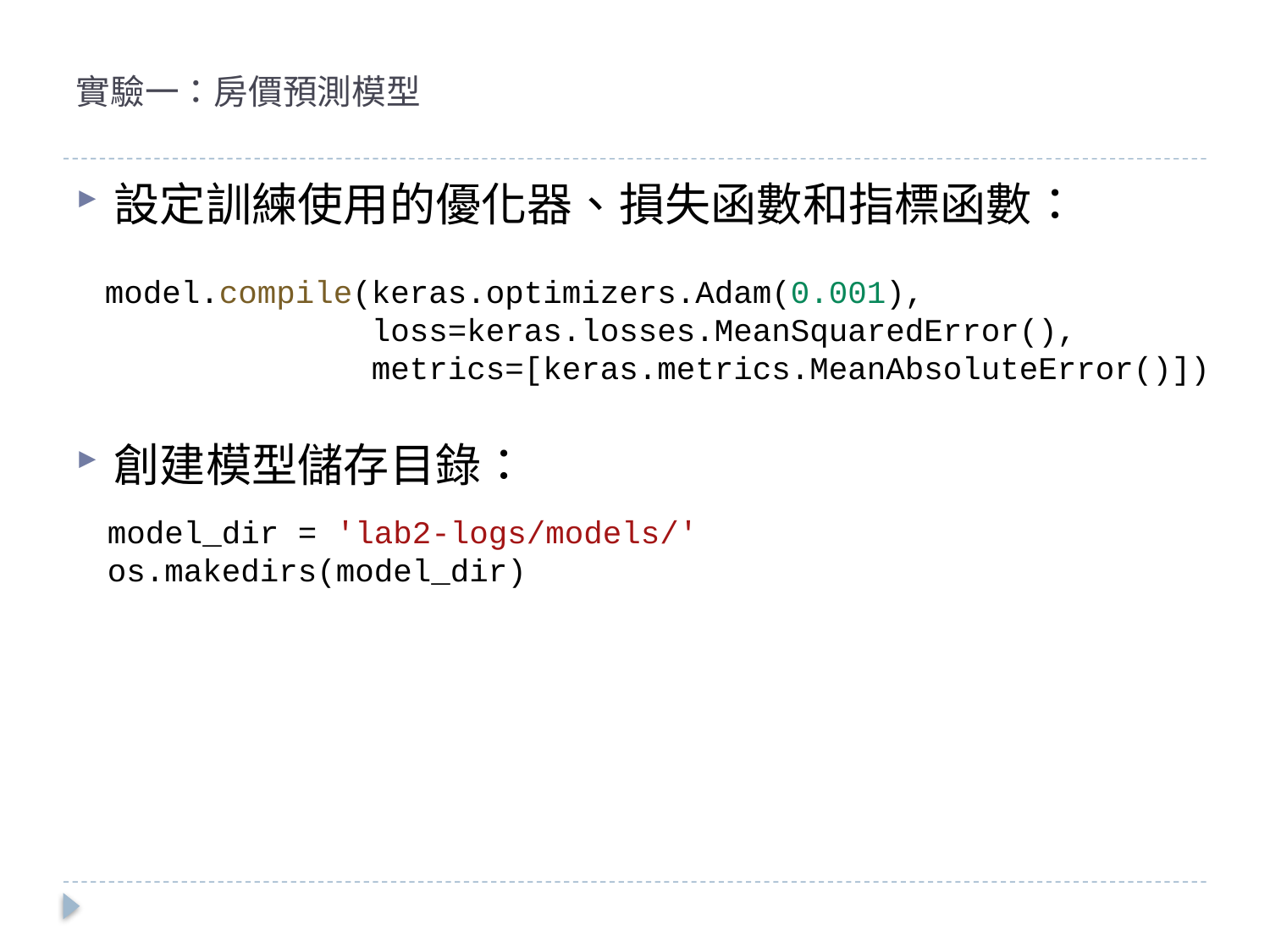

# 實驗一：房價預測模型
設定訓練使用的優化器、損失函數和指標函數：

創建模型儲存目錄：
model.compile(keras.optimizers.Adam(0.001),
              loss=keras.losses.MeanSquaredError(),
              metrics=[keras.metrics.MeanAbsoluteError()])
model_dir = 'lab2-logs/models/'
os.makedirs(model_dir)